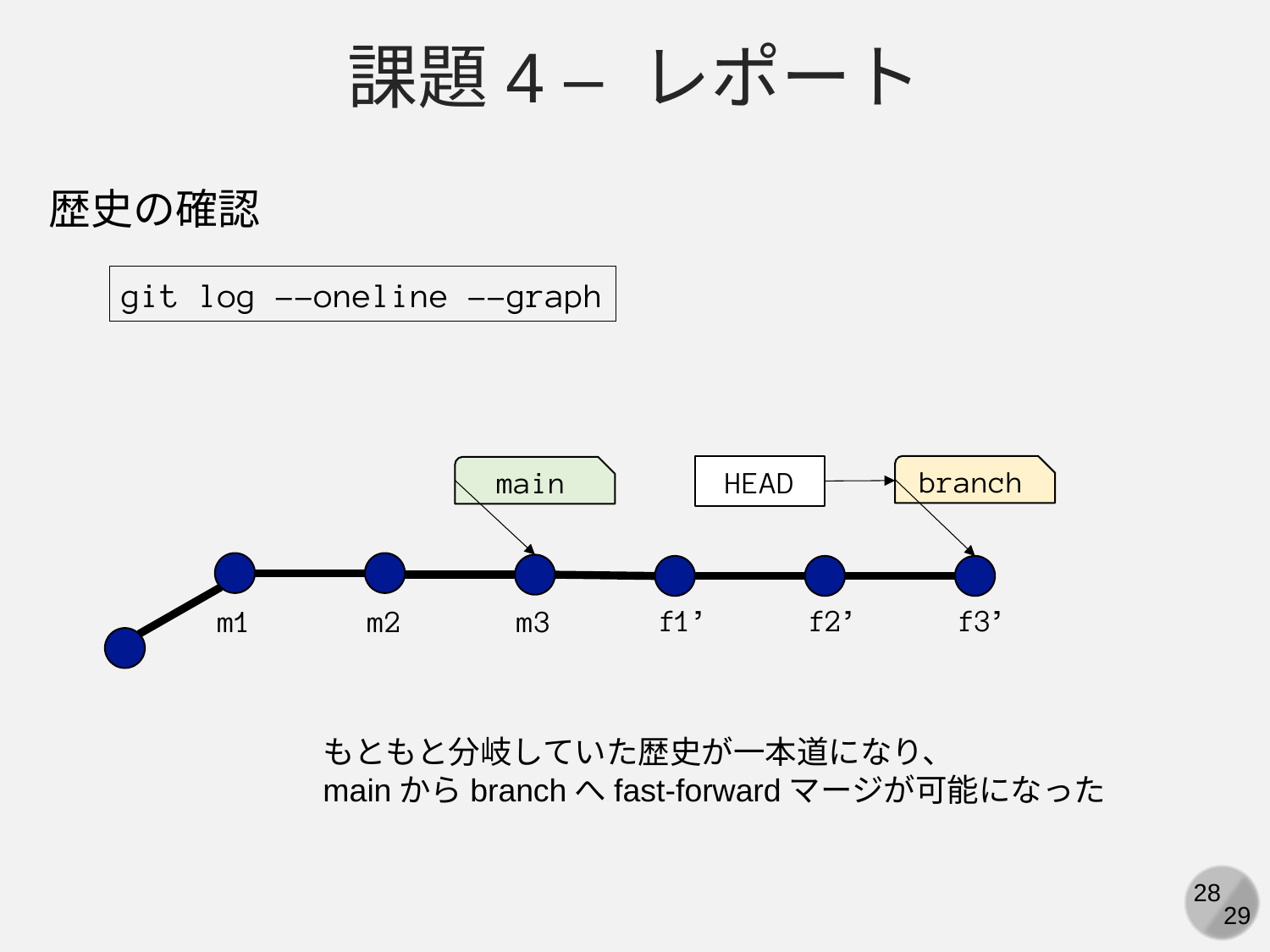

課題4 – レポート
歴史の確認
git log --oneline --graph
HEAD
branch
main

f1’
f2’
f3’
m1
m2
m3

もともと分岐していた歴史が一本道になり、
mainからbranchへfast-forwardマージが可能になった